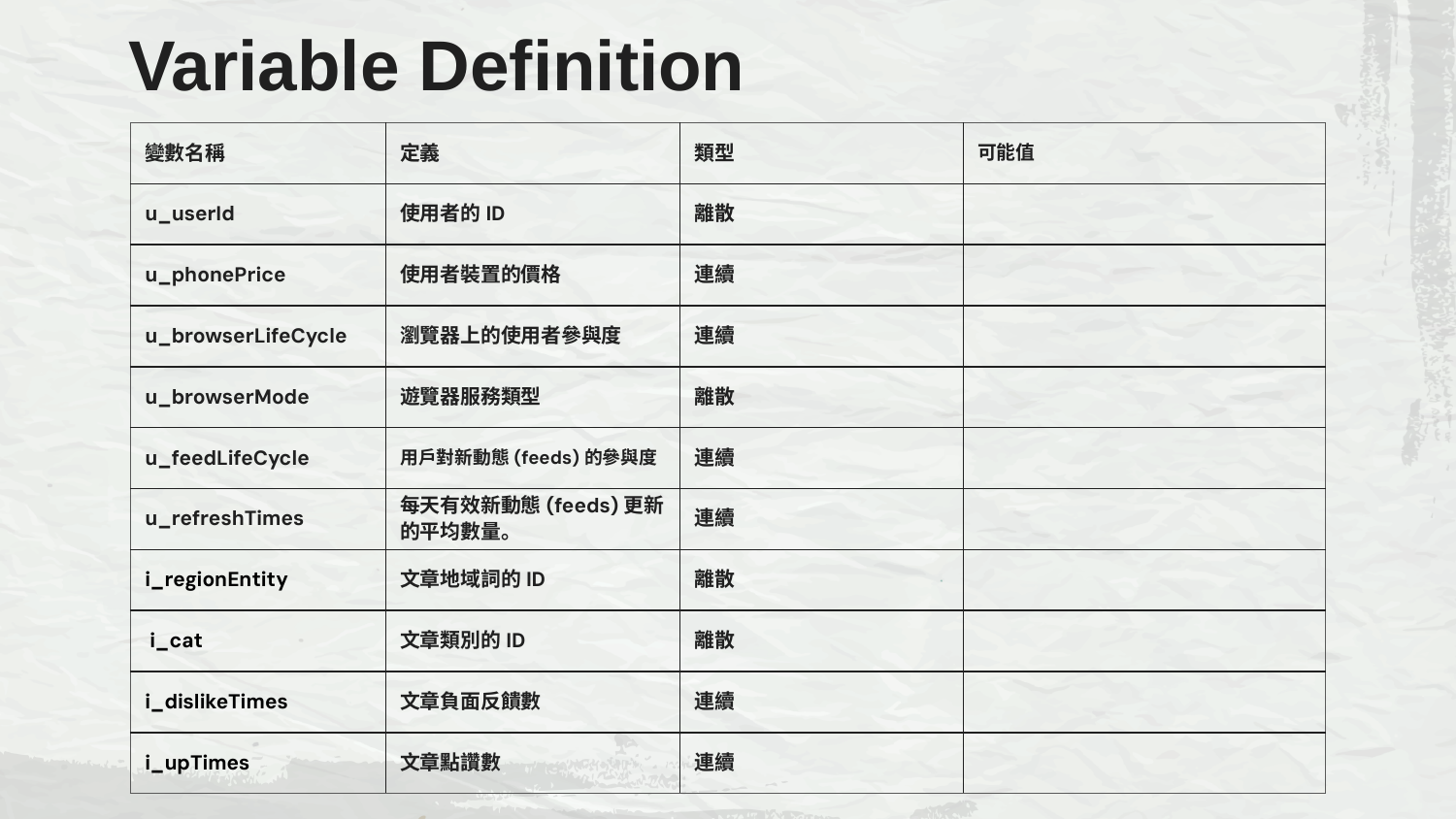

# Variable Definition
| 變數名稱 | 定義 | 類型 | 可能值 |
| --- | --- | --- | --- |
| u\_userId | 使用者的ID | 離散 |  |
| u\_phonePrice | 使用者裝置的價格 | 連續 |  |
| u\_browserLifeCycle | 瀏覽器上的使用者參與度 | 連續 |  |
| u\_browserMode | 遊覽器服務類型 | 離散 |  |
| u\_feedLifeCycle | 用戶對新動態(feeds)的參與度 | 連續 |  |
| u\_refreshTimes | 每天有效新動態(feeds)更新的平均數量。 | 連續 |  |
| i\_regionEntity | 文章地域詞的ID | 離散 |  |
| i\_cat | 文章類別的ID | 離散 |  |
| i\_dislikeTimes | 文章負面反饋數 | 連續 |  |
| i\_upTimes | 文章點讚數 | 連續 |  |